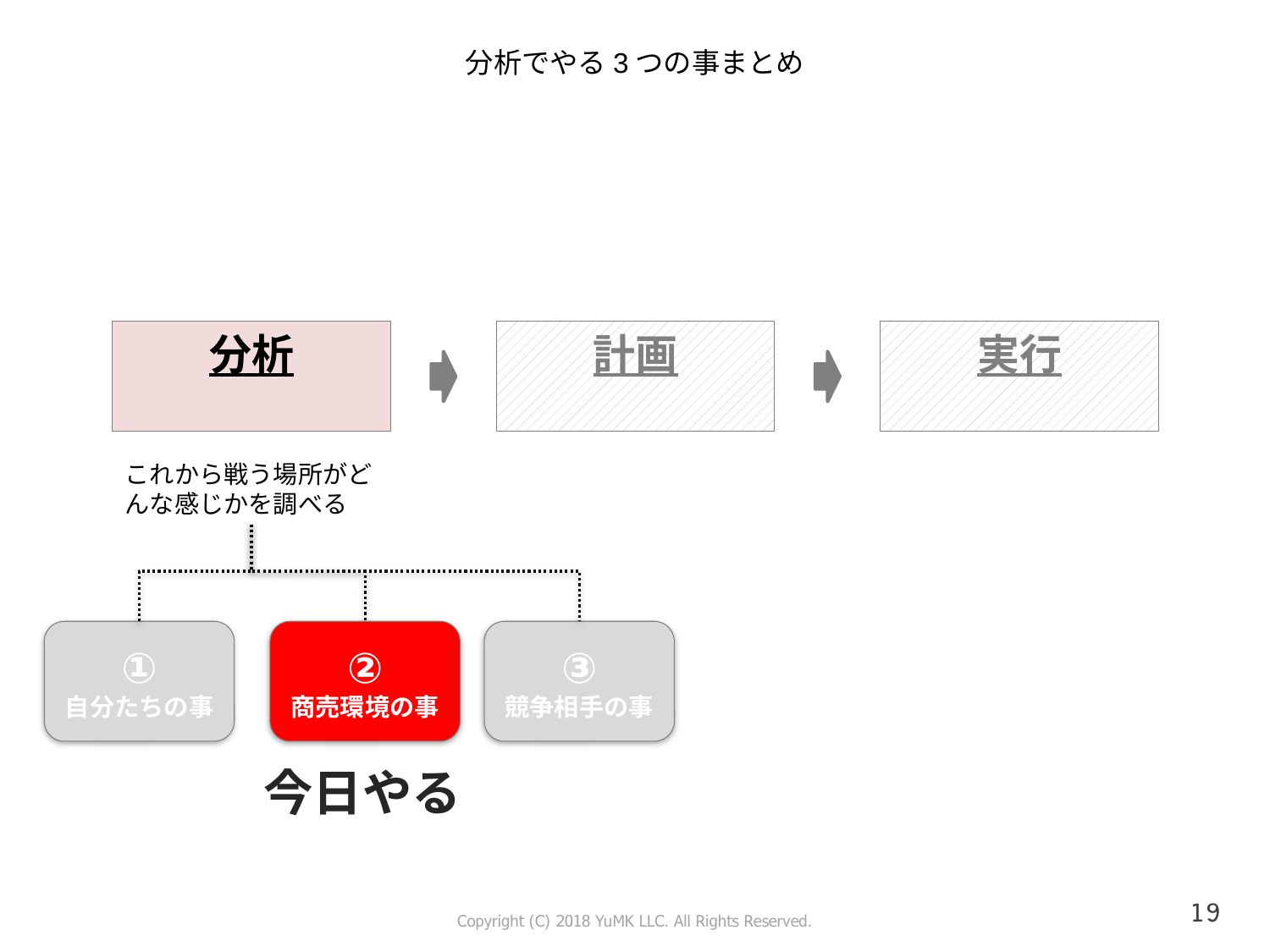

# 分析でやる3つの事まとめ
分析
計画
実行

これから戦う場所がどんな感じかを調べる
①
自分たちの事
②
商売環境の事
③
競争相手の事
今日やる
19